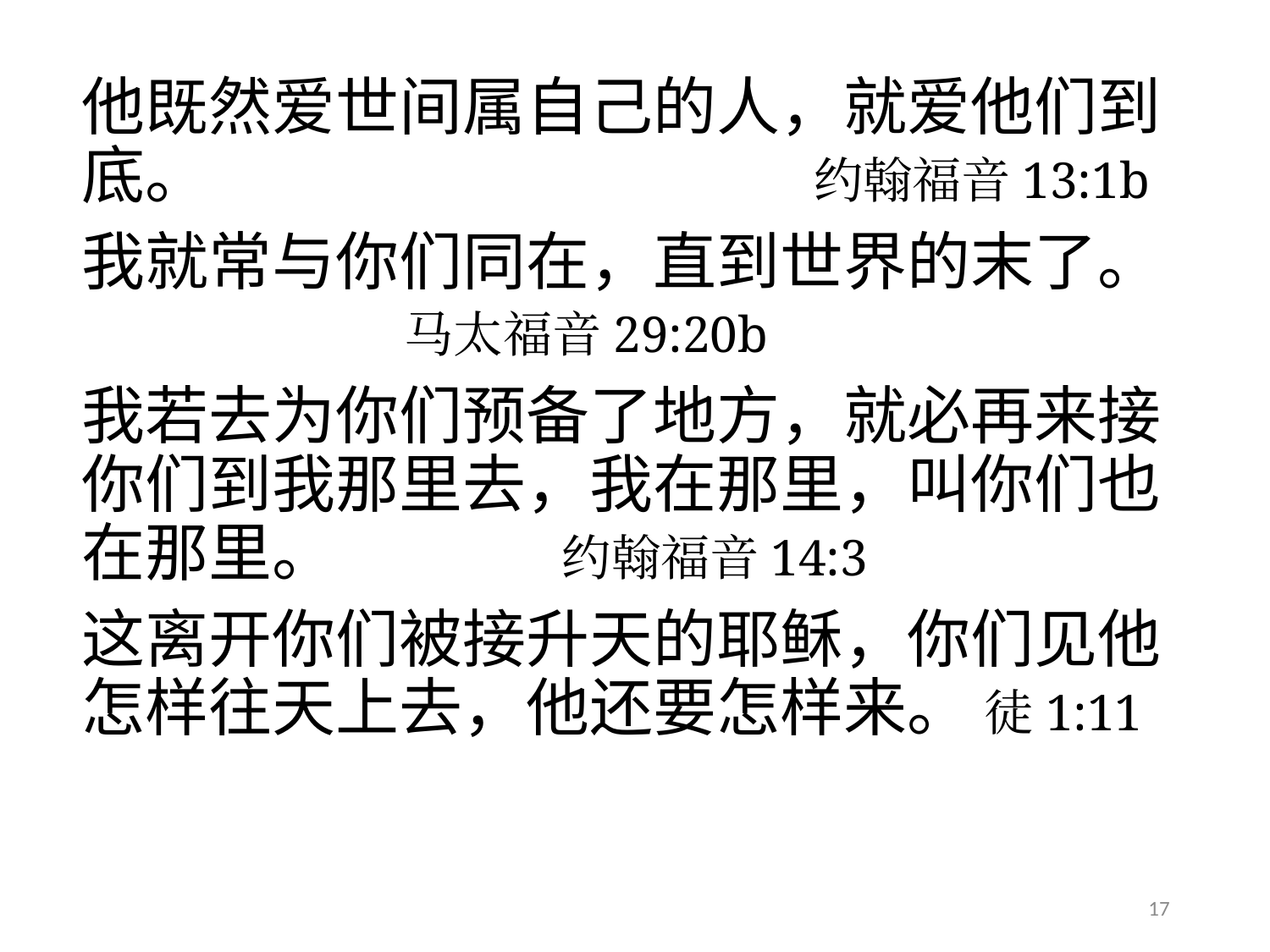

他既然爱世间属自己的人，就爱他们到底。                                                       约翰福音13:1b
我就常与你们同在，直到世界的末了。
                       马太福音29:20b
我若去为你们预备了地方，就必再来接你们到我那里去，我在那里，叫你们也在那里。                约翰福音14:3
这离开你们被接升天的耶稣，你们见他怎样往天上去，他还要怎样来。 徒1:11
17